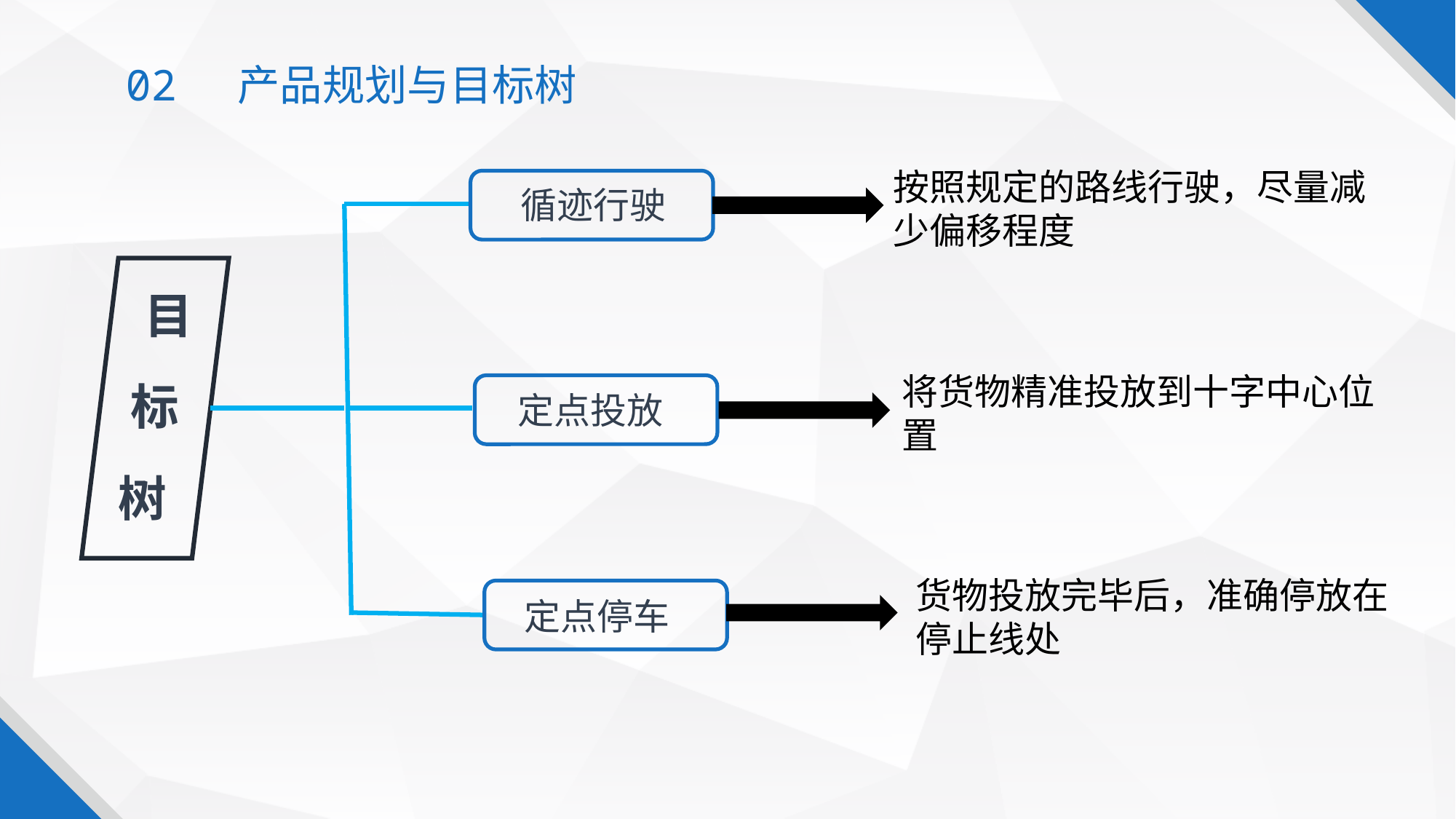

02  产品规划与目标树
按照规定的路线行驶，尽量减少偏移程度

循迹行驶

目
将货物精准投放到十字中心位置
标

定点投放

树
货物投放完毕后，准确停放在停止线处

定点停车